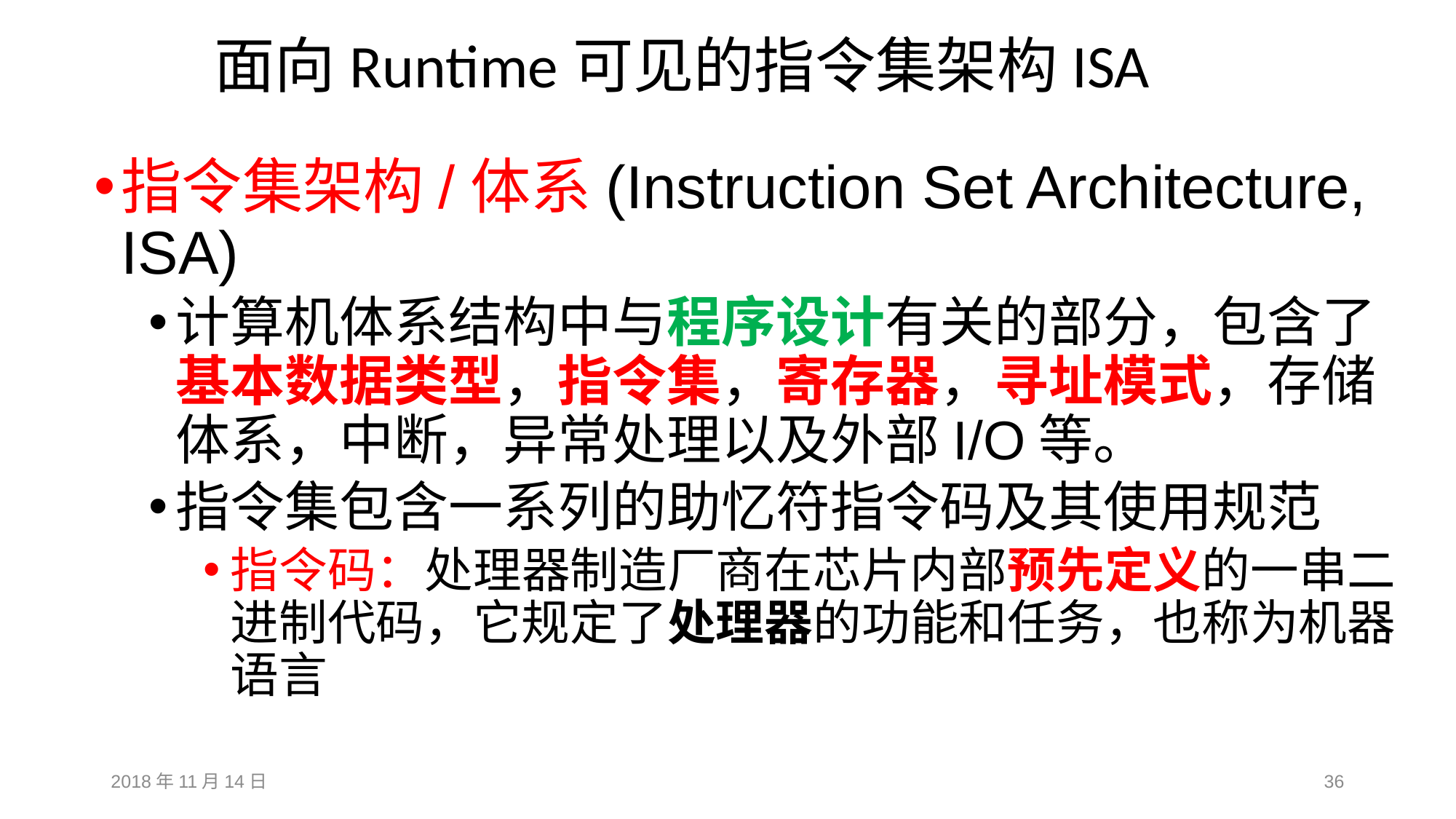

# 面向Runtime可见的指令集架构ISA
指令集架构/体系(Instruction Set Architecture, ISA)
计算机体系结构中与程序设计有关的部分，包含了基本数据类型，指令集，寄存器，寻址模式，存储体系，中断，异常处理以及外部I/O等。
指令集包含一系列的助忆符指令码及其使用规范
指令码：处理器制造厂商在芯片内部预先定义的一串二进制代码，它规定了处理器的功能和任务，也称为机器语言
2018年11月14日
36